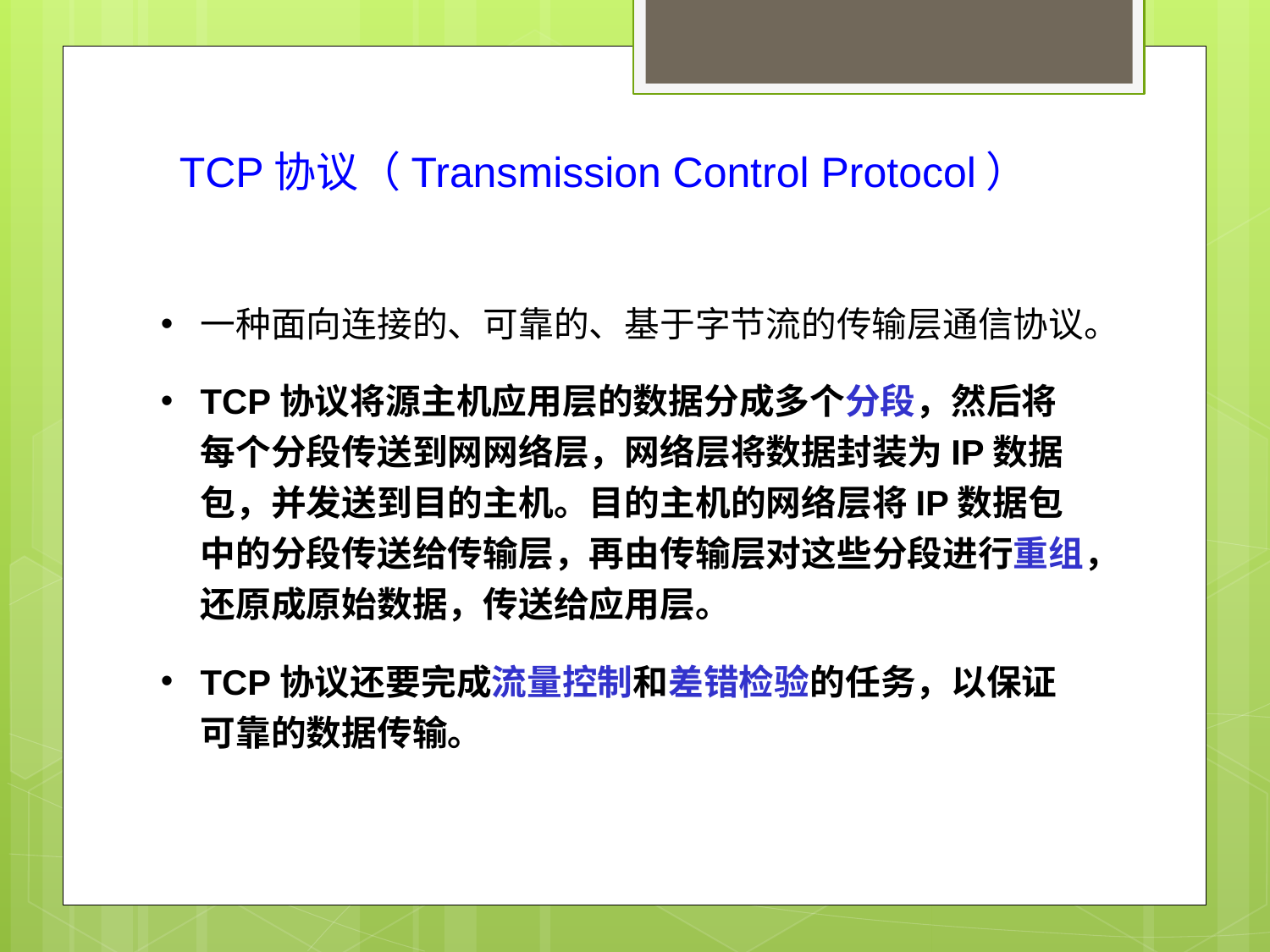

TCP协议（Transmission Control Protocol）
一种面向连接的、可靠的、基于字节流的传输层通信协议。
TCP协议将源主机应用层的数据分成多个分段，然后将每个分段传送到网网络层，网络层将数据封装为IP数据包，并发送到目的主机。目的主机的网络层将IP数据包中的分段传送给传输层，再由传输层对这些分段进行重组，还原成原始数据，传送给应用层。
TCP协议还要完成流量控制和差错检验的任务，以保证可靠的数据传输。